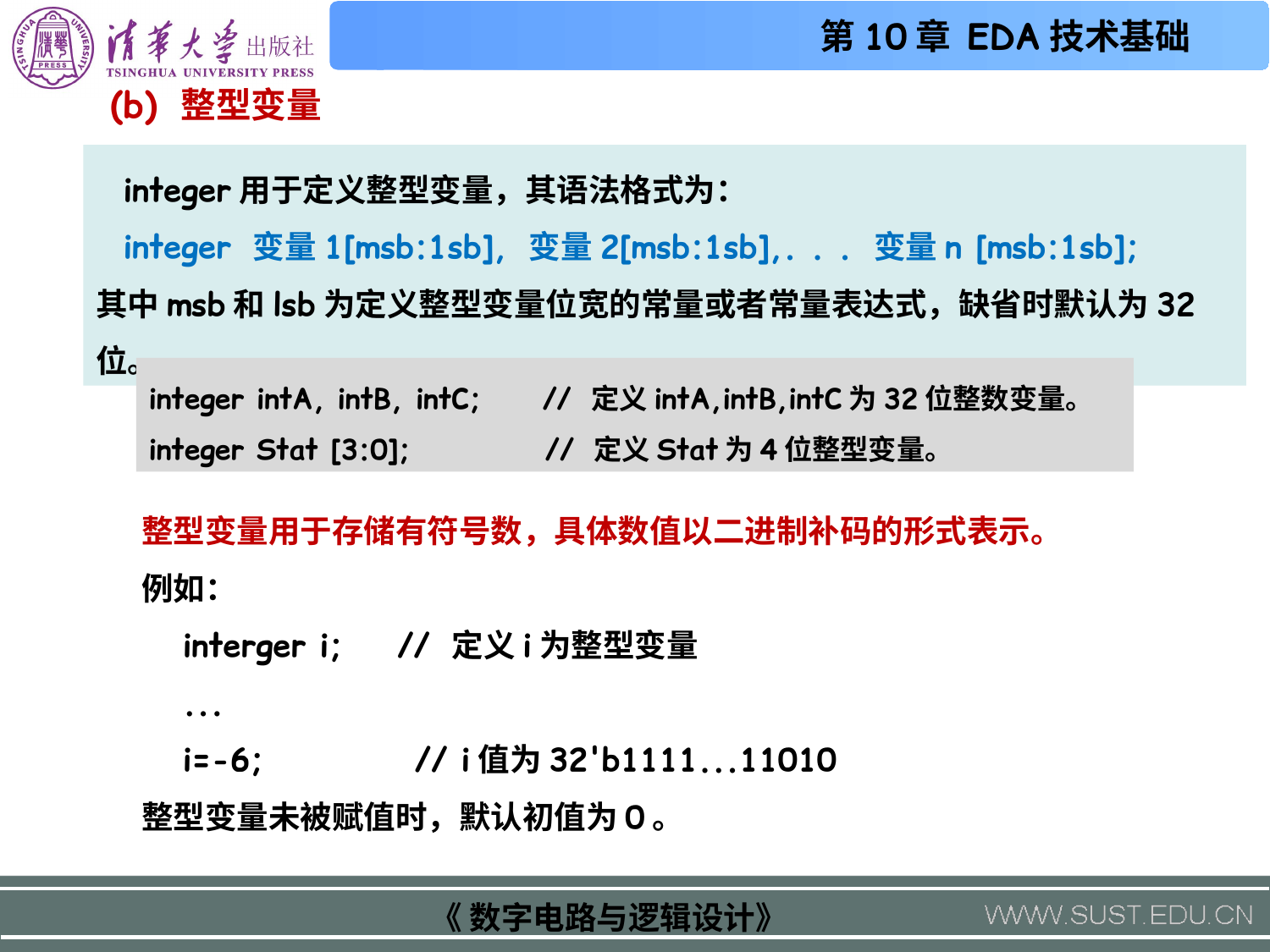

(b) 整型变量
  integer用于定义整型变量，其语法格式为：
  integer 变量1[msb:1sb], 变量2[msb:1sb],. . . 变量n [msb:1sb];
其中msb和lsb为定义整型变量位宽的常量或者常量表达式，缺省时默认为32位。
integer intA, intB, intC;     // 定义intA,intB,intC为32位整数变量。
integer Stat [3:0];           // 定义Stat为4位整型变量。
整型变量用于存储有符号数，具体数值以二进制补码的形式表示。
例如：
   interger i;    // 定义i为整型变量
   ...
   i=-6;           // i值为32'b1111...11010
整型变量未被赋值时，默认初值为0。